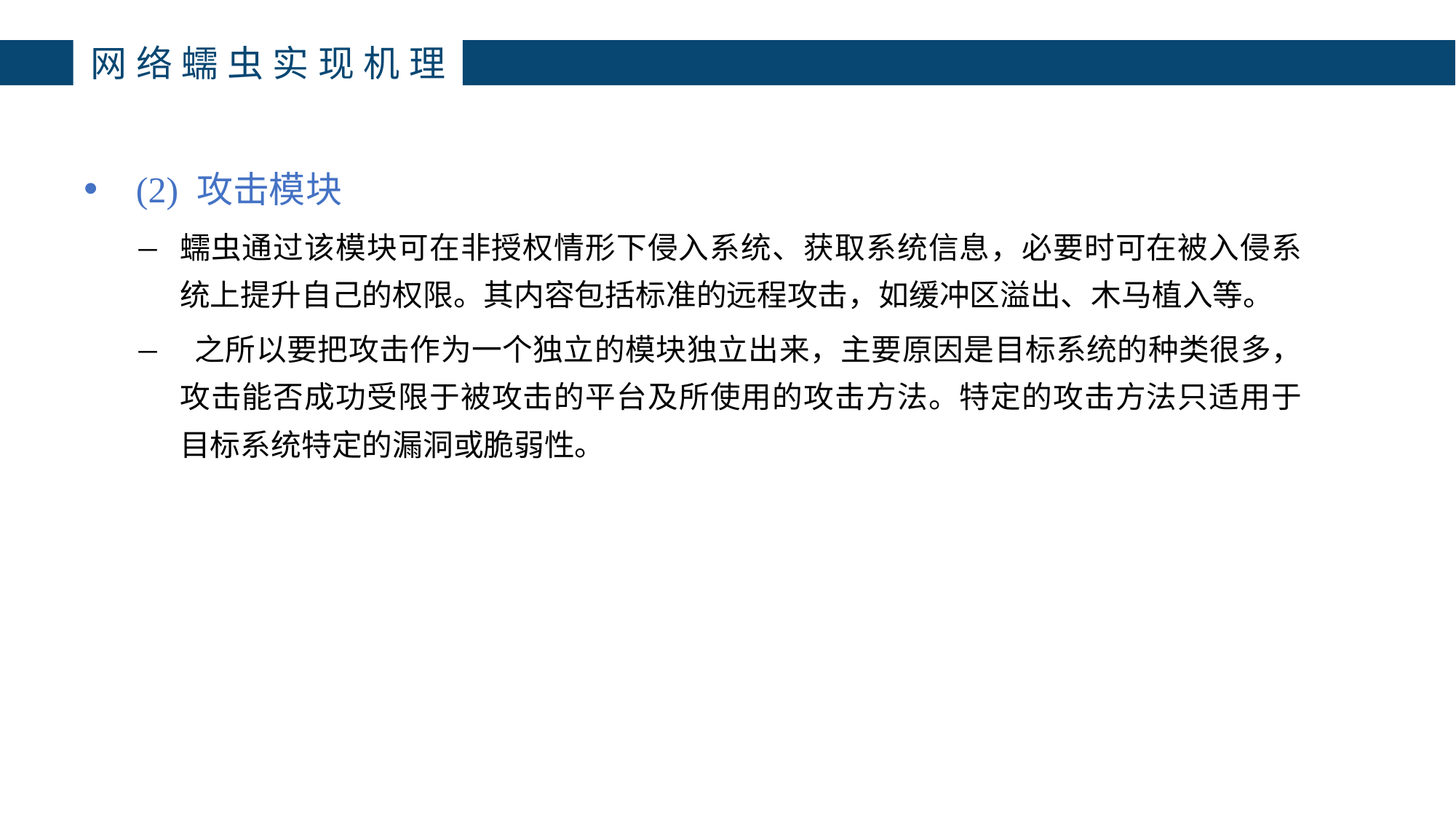

网络蠕虫实现机理

 (2) 攻击模块
蠕虫通过该模块可在非授权情形下侵入系统、获取系统信息，必要时可在被入侵系统上提升自己的权限。其内容包括标准的远程攻击，如缓冲区溢出、木马植入等。
 之所以要把攻击作为一个独立的模块独立出来，主要原因是目标系统的种类很多，攻击能否成功受限于被攻击的平台及所使用的攻击方法。特定的攻击方法只适用于目标系统特定的漏洞或脆弱性。